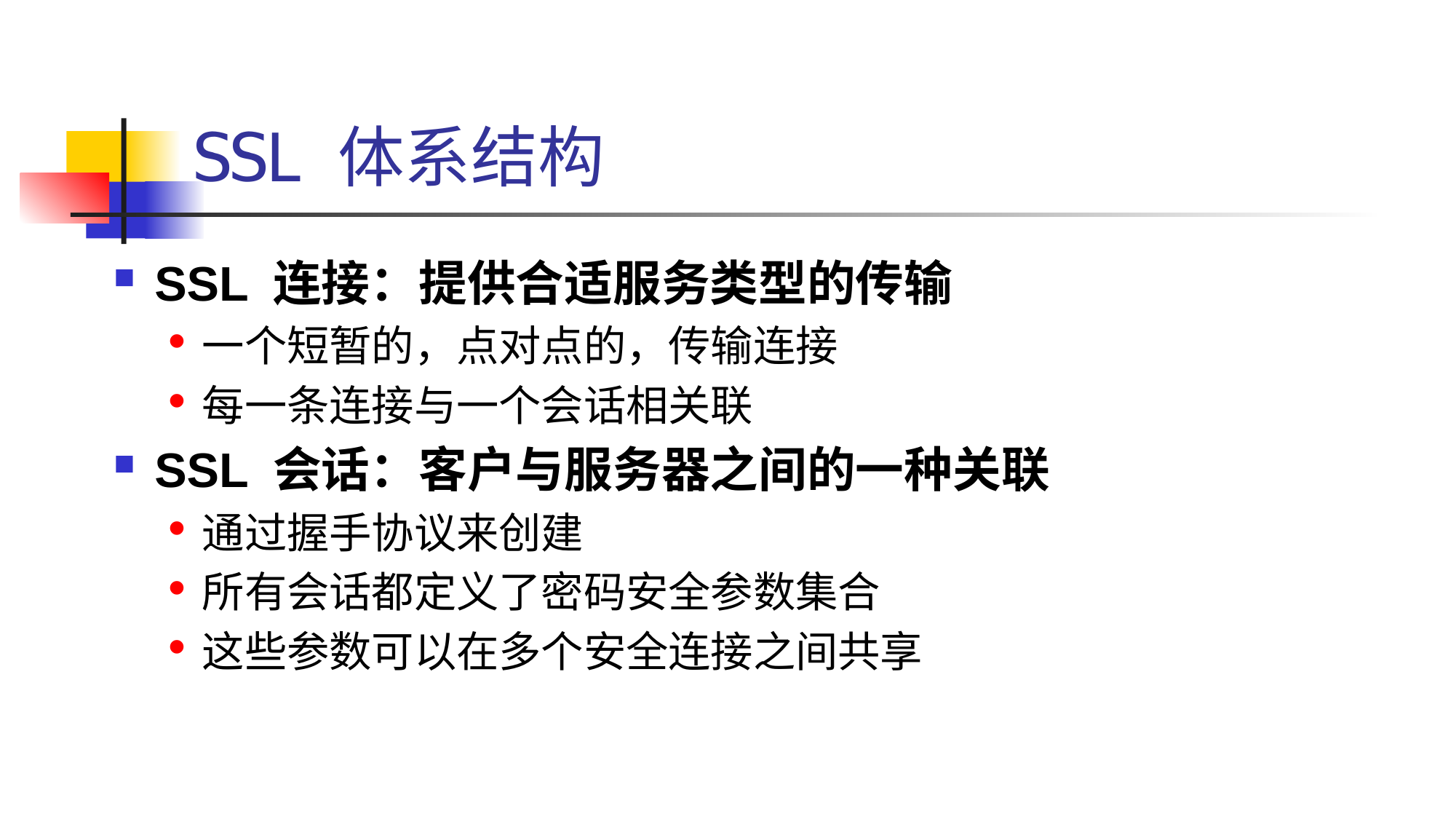

# SSL 体系结构
SSL 连接：提供合适服务类型的传输
一个短暂的，点对点的，传输连接
每一条连接与一个会话相关联
SSL 会话：客户与服务器之间的一种关联
通过握手协议来创建
所有会话都定义了密码安全参数集合
这些参数可以在多个安全连接之间共享